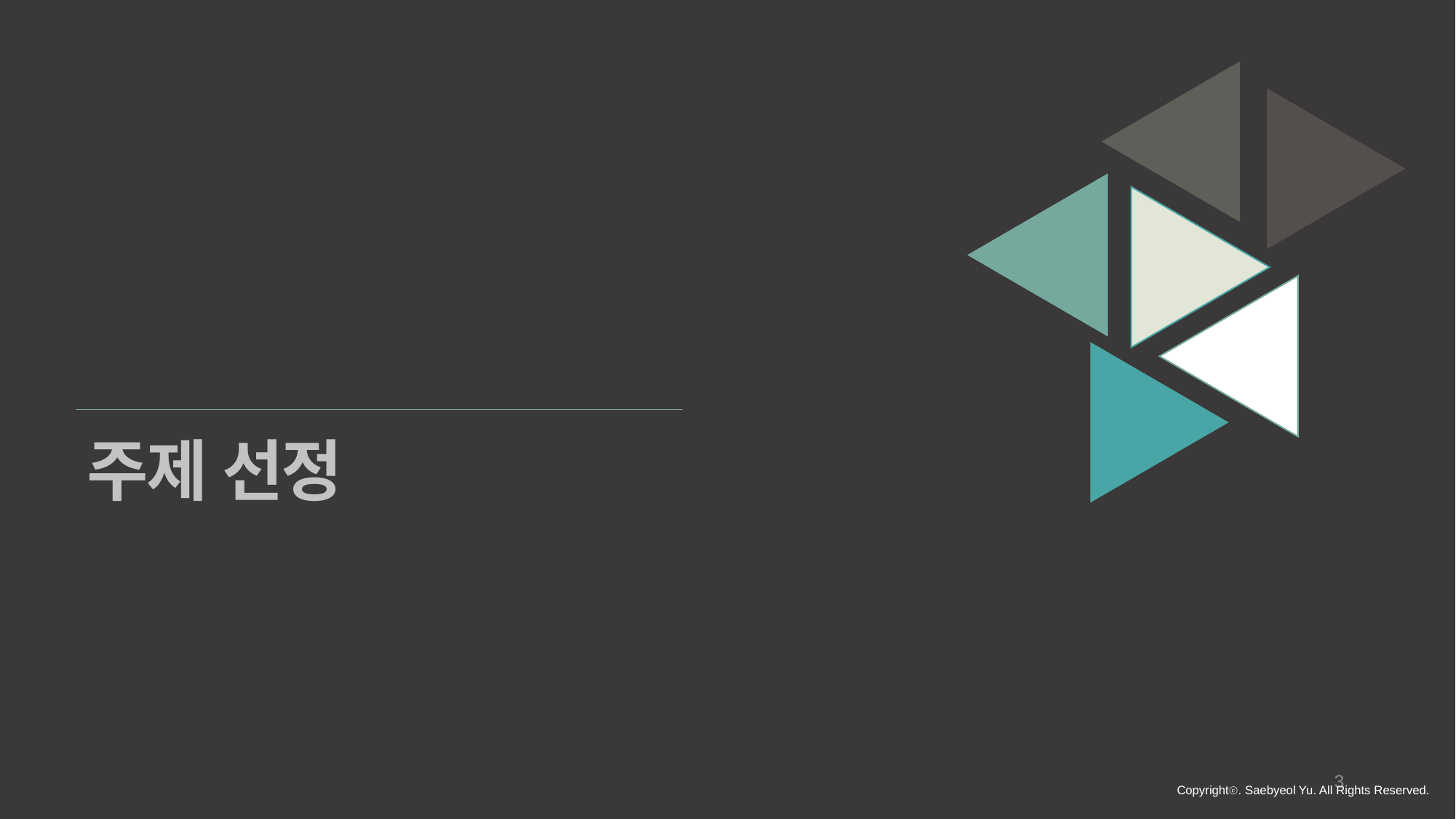

주제 선정
3
Copyrightⓒ. Saebyeol Yu. All Rights Reserved.